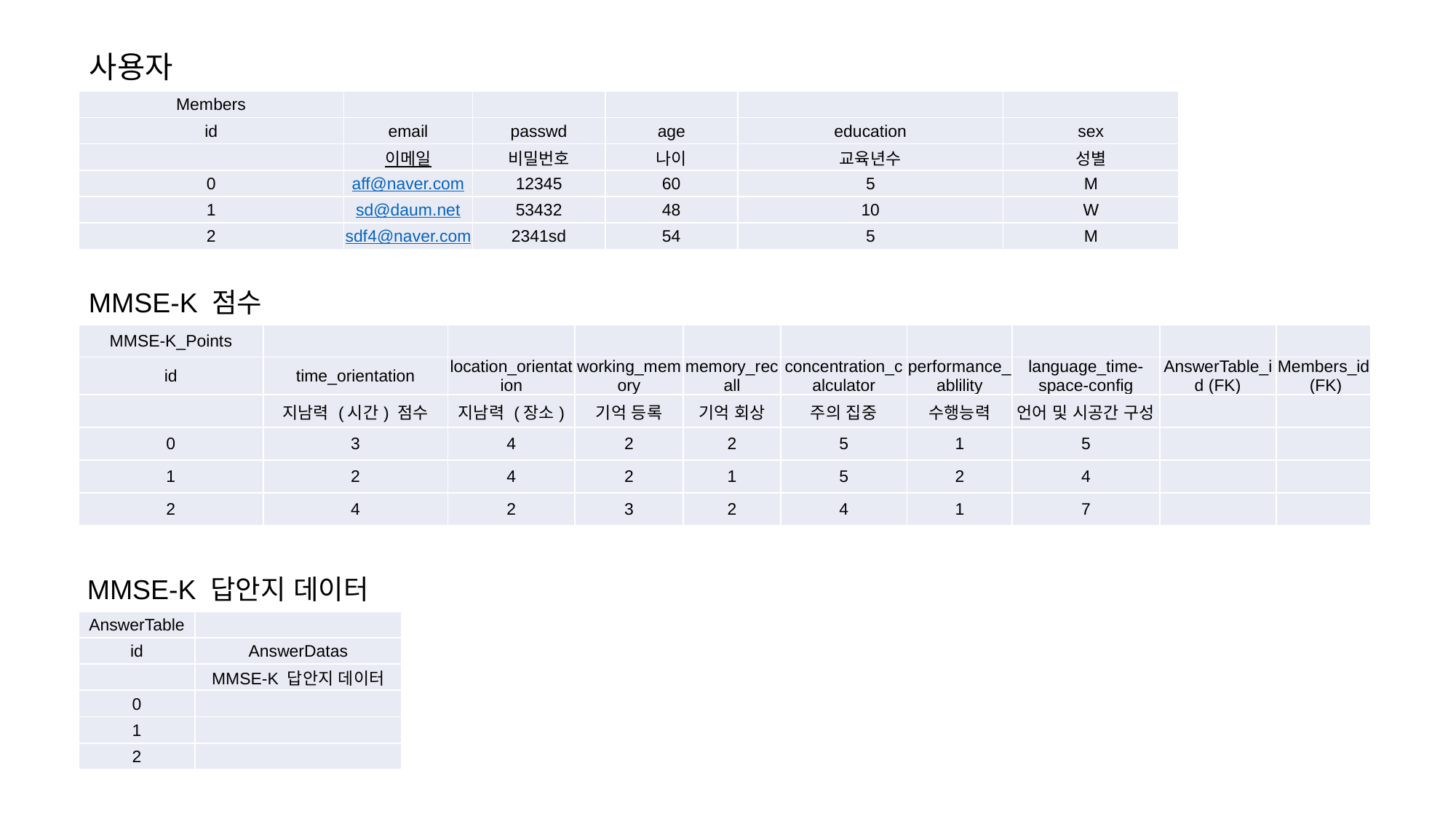

# 사용자
| Members |  |  |  |  |  |
| --- | --- | --- | --- | --- | --- |
| id | email | passwd | age | education | sex |
|  | 이메일 | 비밀번호 | 나이 | 교육년수 | 성별 |
| 0 | aff@naver.com | 12345 | 60 | 5 | M |
| 1 | sd@daum.net | 53432 | 48 | 10 | W |
| 2 | sdf4@naver.com | 2341sd | 54 | 5 | M |
MMSE-K 점수
| MMSE-K\_Points |  |  |  |  |  |  |  |  |  |
| --- | --- | --- | --- | --- | --- | --- | --- | --- | --- |
| id | time\_orientation | location\_orientation | working\_memory | memory\_recall | concentration\_calculator | performance\_ablility | language\_time-space-config | AnswerTable\_id (FK) | Members\_id (FK) |
|  | 지남력 (시간) 점수 | 지남력 (장소) | 기억 등록 | 기억 회상 | 주의 집중 | 수행능력 | 언어 및 시공간 구성 |  |  |
| 0 | 3 | 4 | 2 | 2 | 5 | 1 | 5 |  |  |
| 1 | 2 | 4 | 2 | 1 | 5 | 2 | 4 |  |  |
| 2 | 4 | 2 | 3 | 2 | 4 | 1 | 7 |  |  |
MMSE-K 답안지 데이터
| AnswerTable |  |
| --- | --- |
| id | AnswerDatas |
|  | MMSE-K 답안지 데이터 |
| 0 |  |
| 1 |  |
| 2 |  |